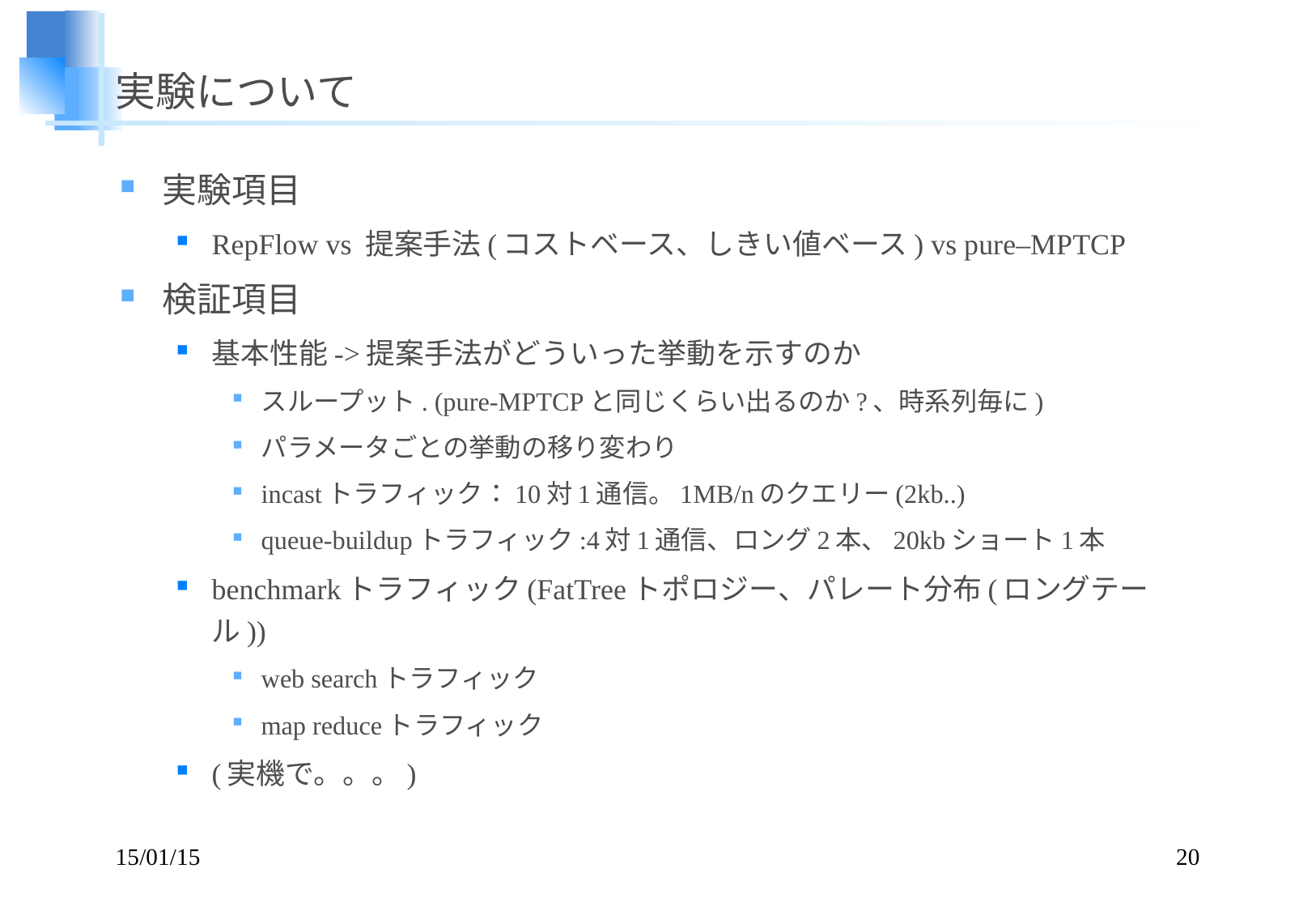

# 実験について
実験項目
RepFlow vs 提案手法(コストベース、しきい値ベース) vs pure–MPTCP
検証項目
基本性能->提案手法がどういった挙動を示すのか
スループット. (pure-MPTCPと同じくらい出るのか?、時系列毎に)
パラメータごとの挙動の移り変わり
incastトラフィック：10対1通信。1MB/nのクエリー(2kb..)
queue-buildupトラフィック:4対1通信、ロング2本、20kbショート1本
benchmarkトラフィック(FatTreeトポロジー、パレート分布(ロングテール))
web searchトラフィック
map reduceトラフィック
(実機で。。。)
15/01/15
20